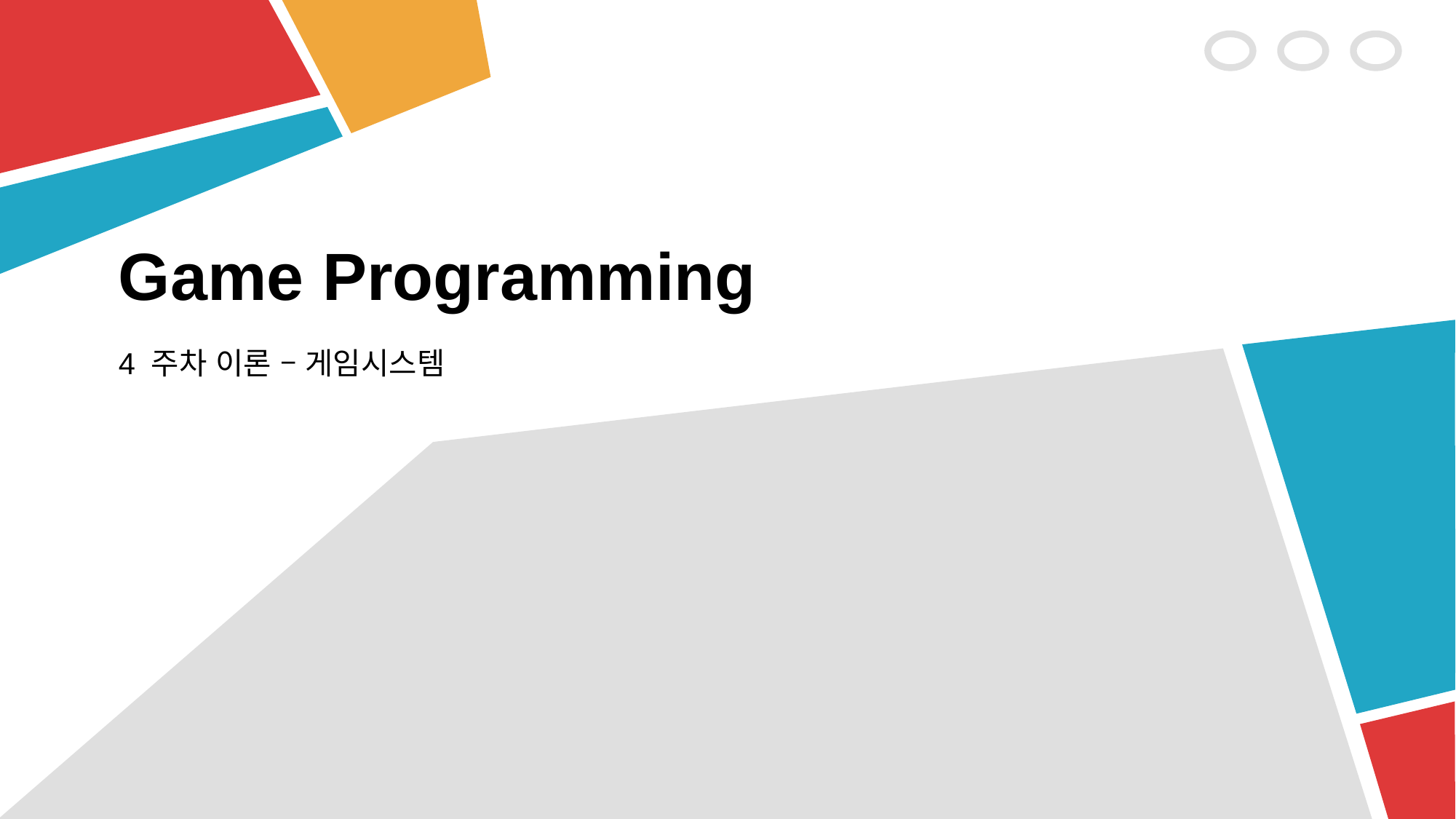

# Game Programming
4 주차 이론 – 게임시스템